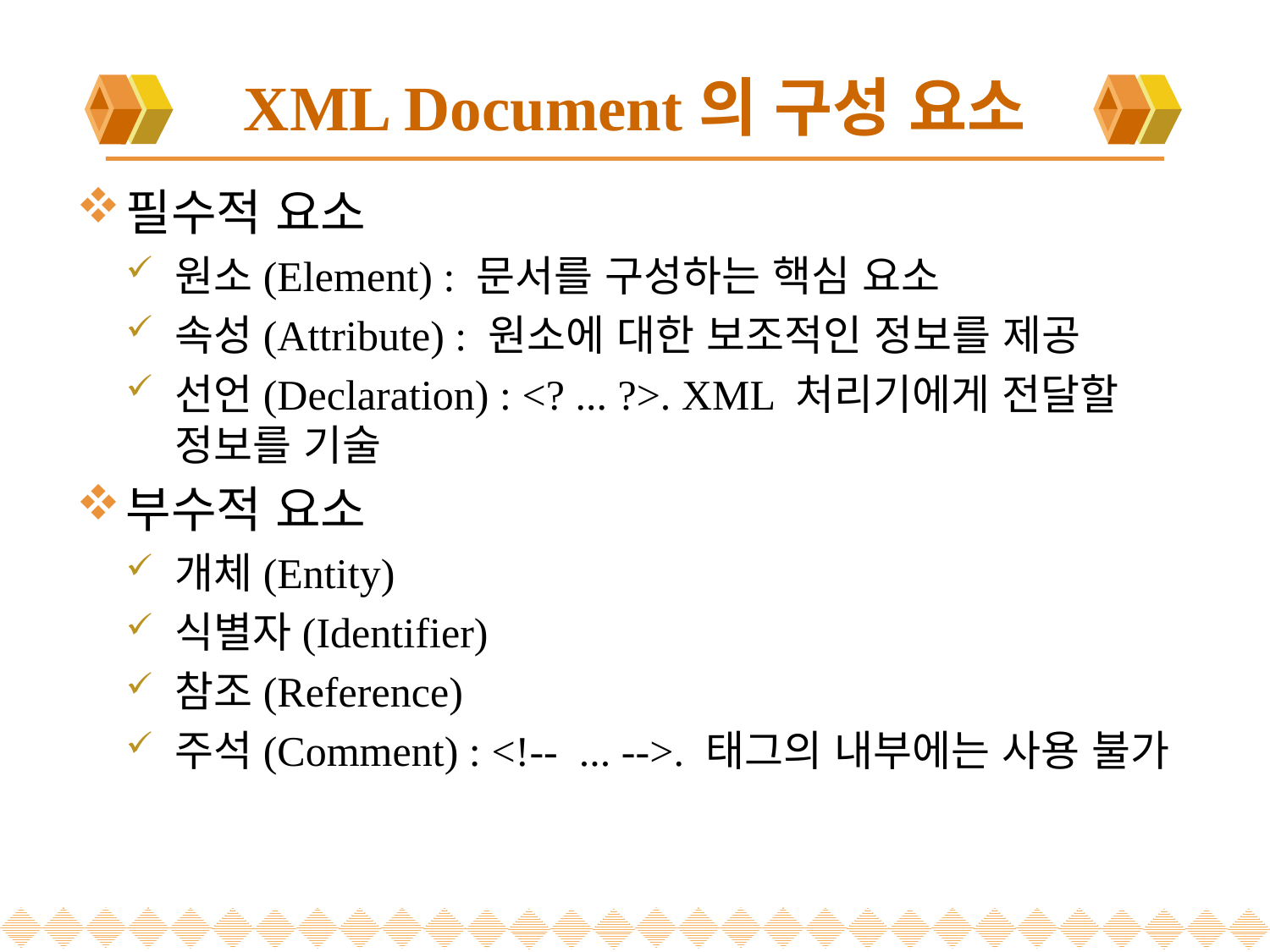

# XML Document의 구성 요소
필수적 요소
원소(Element) : 문서를 구성하는 핵심 요소
속성(Attribute) : 원소에 대한 보조적인 정보를 제공
선언(Declaration) : <? ... ?>. XML 처리기에게 전달할 정보를 기술
부수적 요소
개체(Entity)
식별자(Identifier)
참조(Reference)
주석(Comment) : <!--  ... -->. 태그의 내부에는 사용 불가